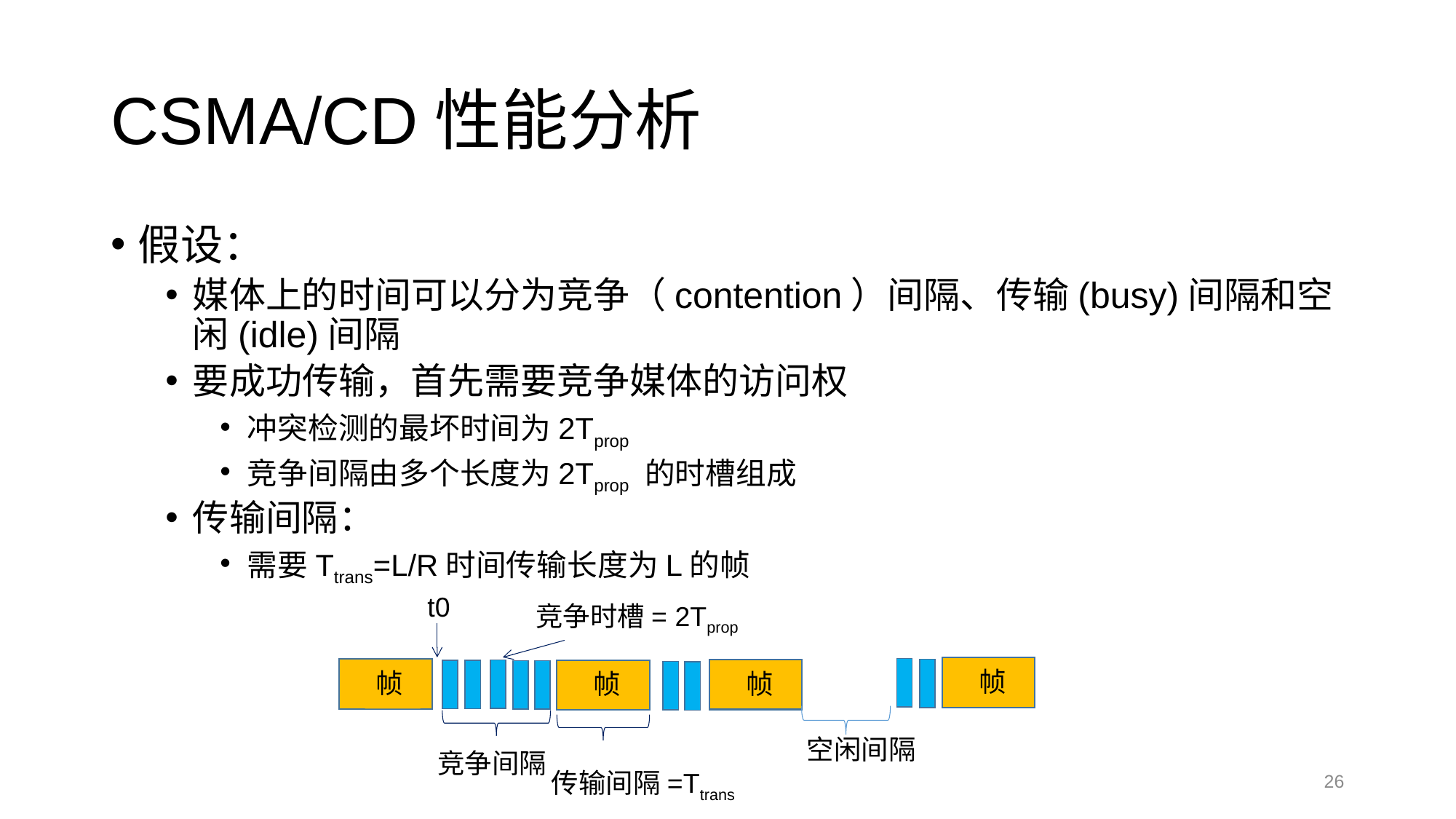

# CSMA/CD性能分析
假设：
媒体上的时间可以分为竞争（contention）间隔、传输(busy)间隔和空闲(idle)间隔
要成功传输，首先需要竞争媒体的访问权
冲突检测的最坏时间为2Tprop
竞争间隔由多个长度为2Tprop 的时槽组成
传输间隔：
需要Ttrans=L/R时间传输长度为L的帧

t0
竞争时槽= 2Tprop

帧

帧

帧

帧

空闲间隔
竞争间隔
传输间隔=Ttrans
26